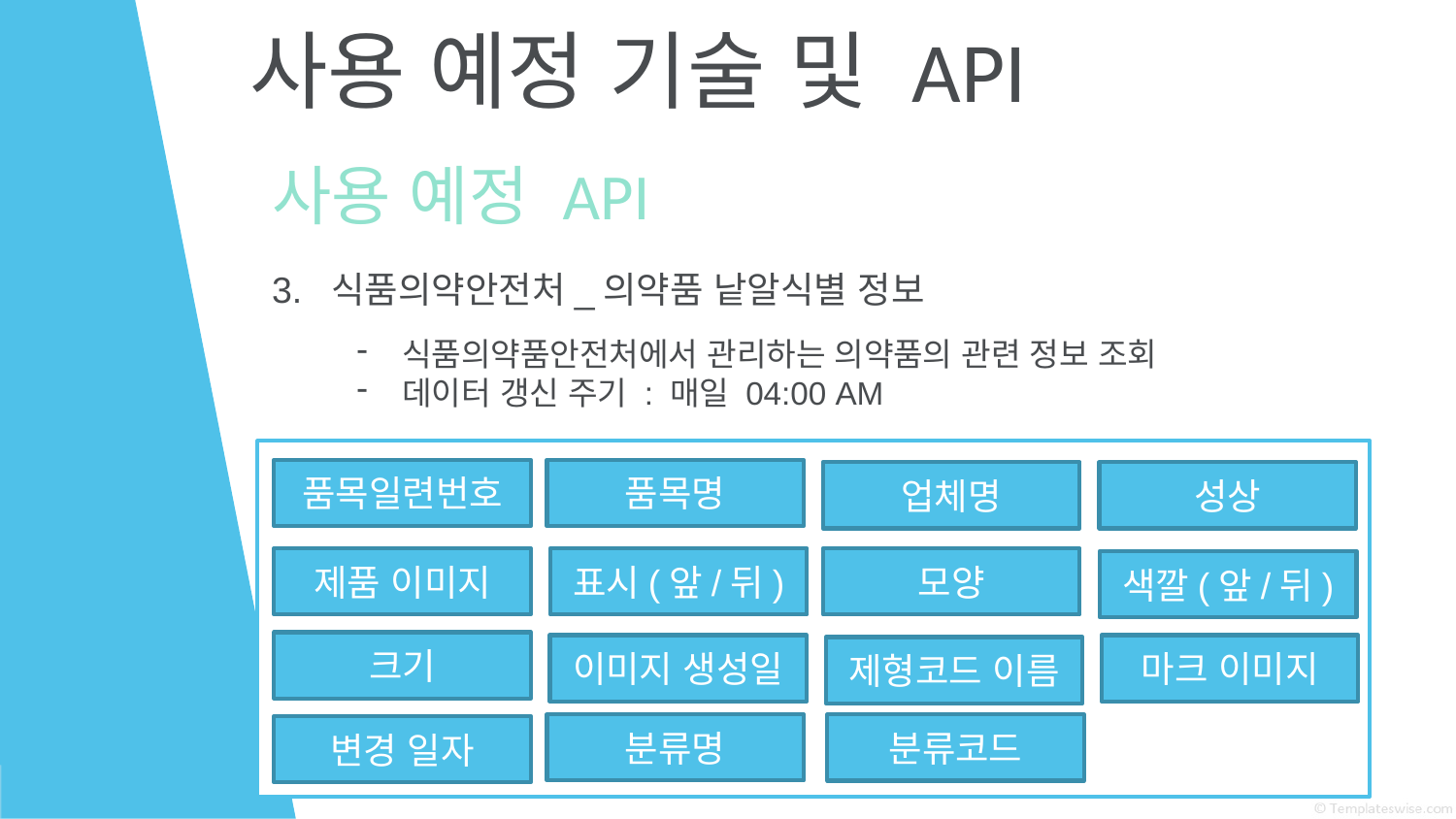

# 사용 예정 기술 및 API
사용 예정 API
3.  식품의약안전처_의약품 낱알식별 정보
식품의약품안전처에서 관리하는 의약품의 관련 정보 조회
데이터 갱신 주기 : 매일 04:00 AM

품목일련번호
품목명
업체명
성상
모양
제품 이미지
표시(앞/뒤)
색깔(앞/뒤)
크기
이미지 생성일
마크 이미지
제형코드 이름
분류명
분류코드
변경 일자